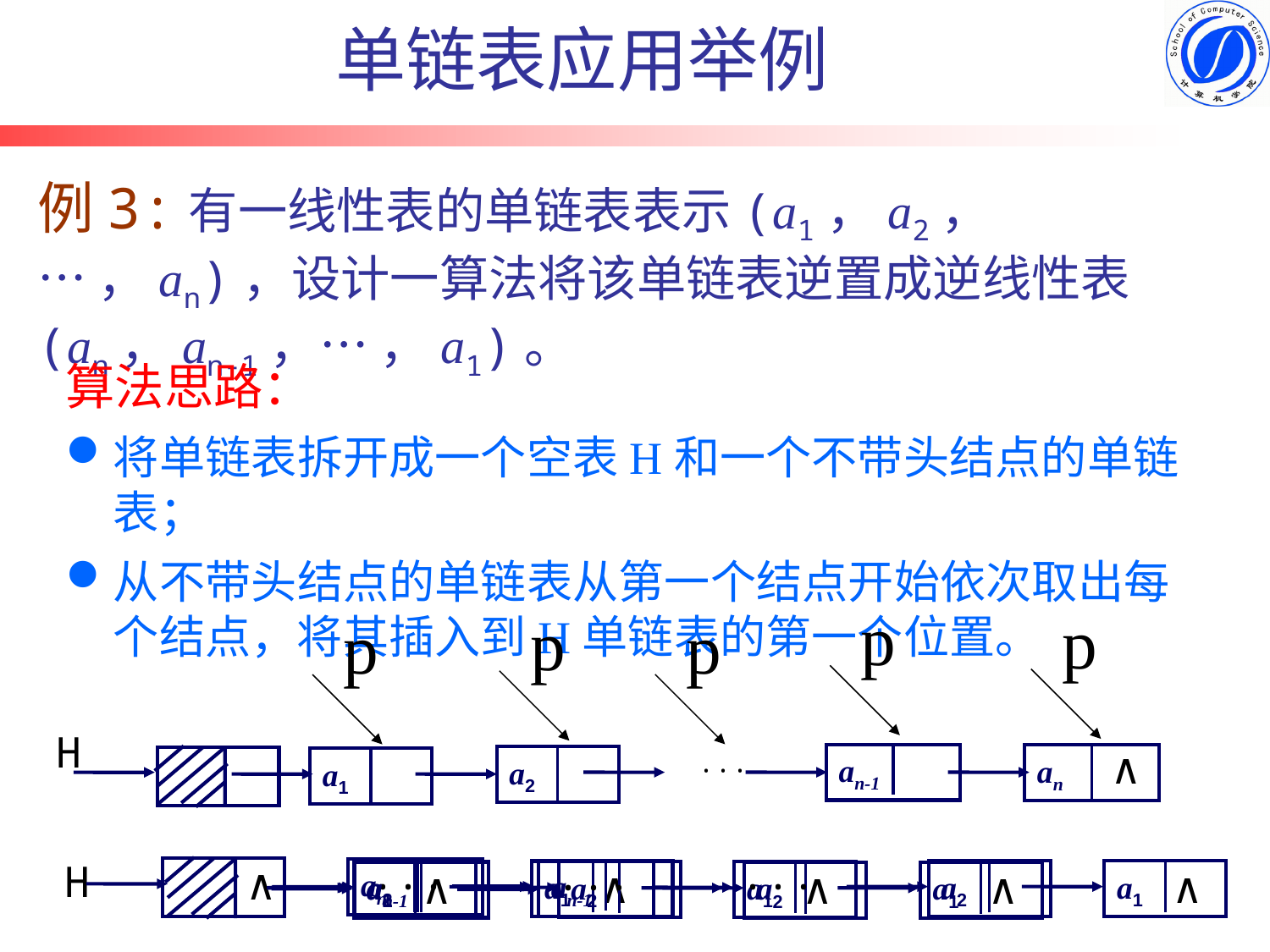

单链表应用举例
例3:有一线性表的单链表表示(a1，a2，… ，an)，设计一算法将该单链表逆置成逆线性表(an，an-1，… ，a1)。
算法思路：
将单链表拆开成一个空表H和一个不带头结点的单链表；
从不带头结点的单链表从第一个结点开始依次取出每个结点，将其插入到H单链表的第一个位置。
p

p

p

p

p

H

∧
an
an-1

···

a2

a1

H

∧
···

∧
a1

a2

an-1

an

···

∧
a1

a2

···

∧
a1

a2

an-1

∧
a1

a2

∧
a1